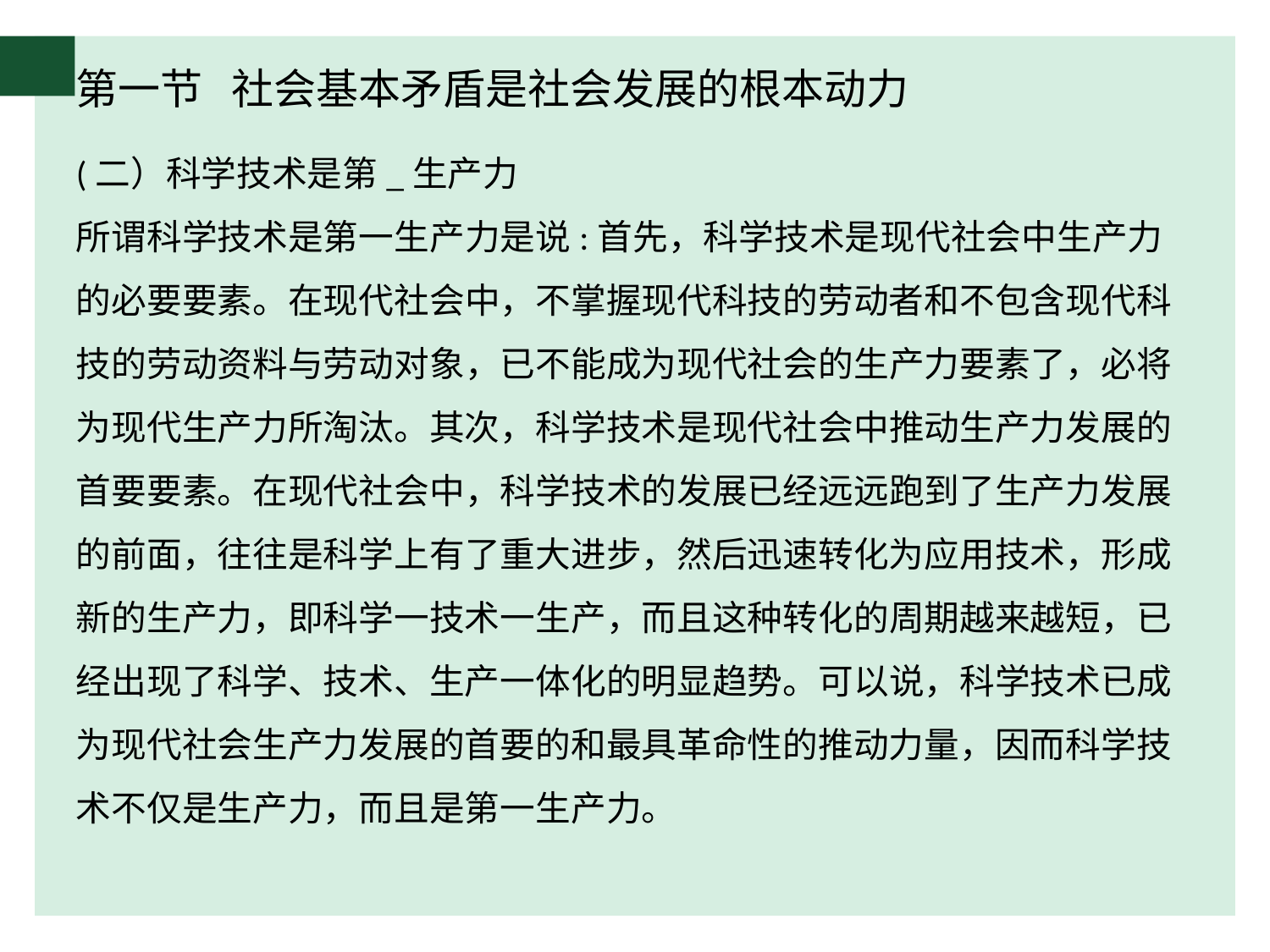

# 第一节   社会基本矛盾是社会发展的根本动力
(二）科学技术是第_生产力
所谓科学技术是第一生产力是说:首先，科学技术是现代社会中生产力的必要要素。在现代社会中，不掌握现代科技的劳动者和不包含现代科技的劳动资料与劳动对象，已不能成为现代社会的生产力要素了，必将为现代生产力所淘汰。其次，科学技术是现代社会中推动生产力发展的首要要素。在现代社会中，科学技术的发展已经远远跑到了生产力发展的前面，往往是科学上有了重大进步，然后迅速转化为应用技术，形成新的生产力，即科学一技术一生产，而且这种转化的周期越来越短，已经出现了科学、技术、生产一体化的明显趋势。可以说，科学技术已成为现代社会生产力发展的首要的和最具革命性的推动力量，因而科学技术不仅是生产力，而且是第一生产力。